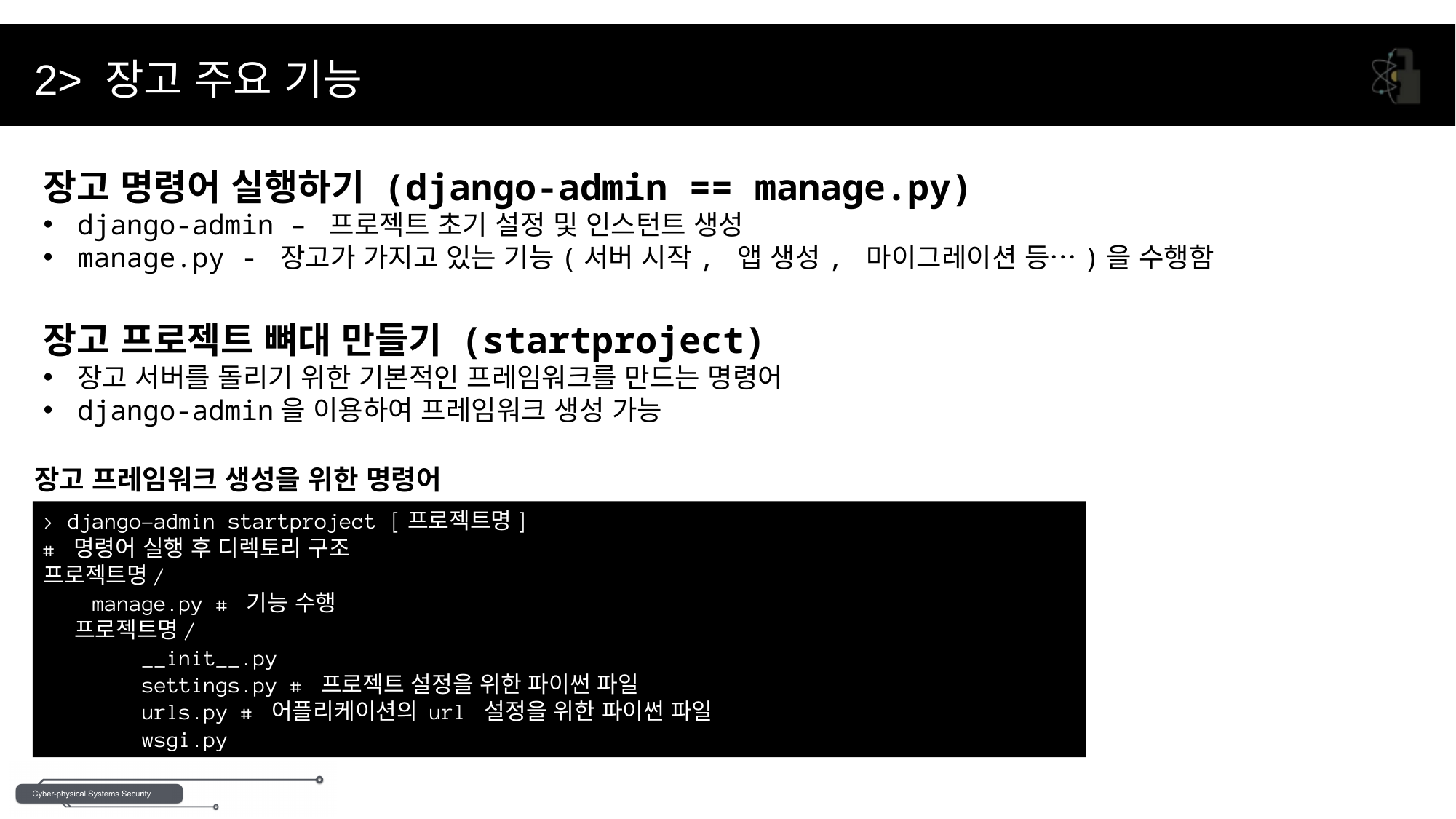

2> 장고 주요 기능
장고 명령어 실행하기 (django-admin == manage.py)
django-admin – 프로젝트 초기 설정 및 인스턴트 생성
manage.py - 장고가 가지고 있는 기능(서버 시작, 앱 생성, 마이그레이션 등…)을 수행함

장고 프로젝트 뼈대 만들기 (startproject)
장고 서버를 돌리기 위한 기본적인 프레임워크를 만드는 명령어
django-admin을 이용하여 프레임워크 생성 가능
장고 프레임워크 생성을 위한 명령어
> django-admin startproject [프로젝트명]
# 명령어 실행 후 디렉토리 구조
프로젝트명/
    manage.py # 기능 수행
    프로젝트명/
        __init__.py
        settings.py # 프로젝트 설정을 위한 파이썬 파일
        urls.py # 어플리케이션의 url 설정을 위한 파이썬 파일
        wsgi.py